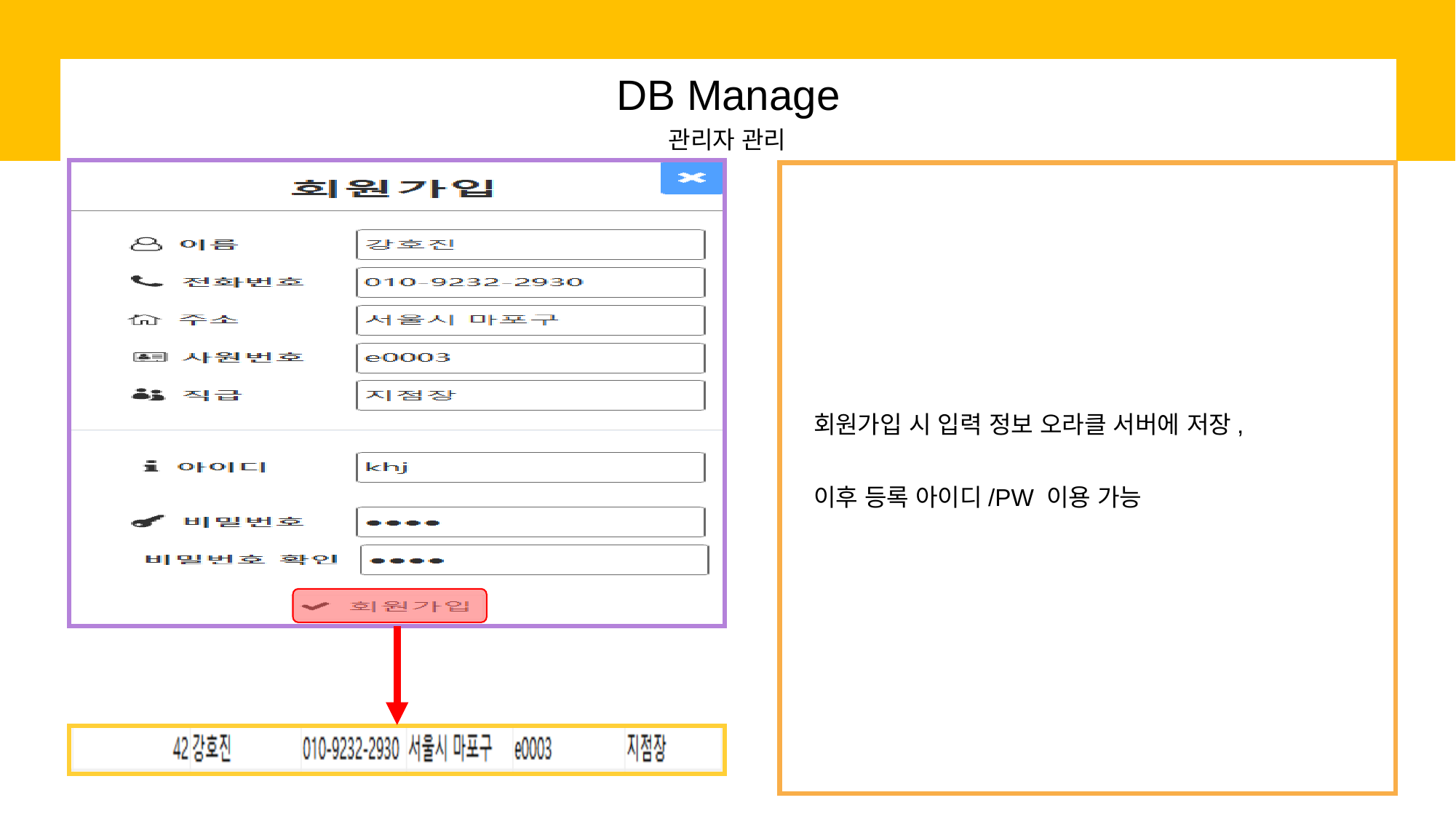

DB Manage
관리자 관리

회원가입 시 입력 정보 오라클 서버에 저장,
이후 등록 아이디/PW 이용 가능